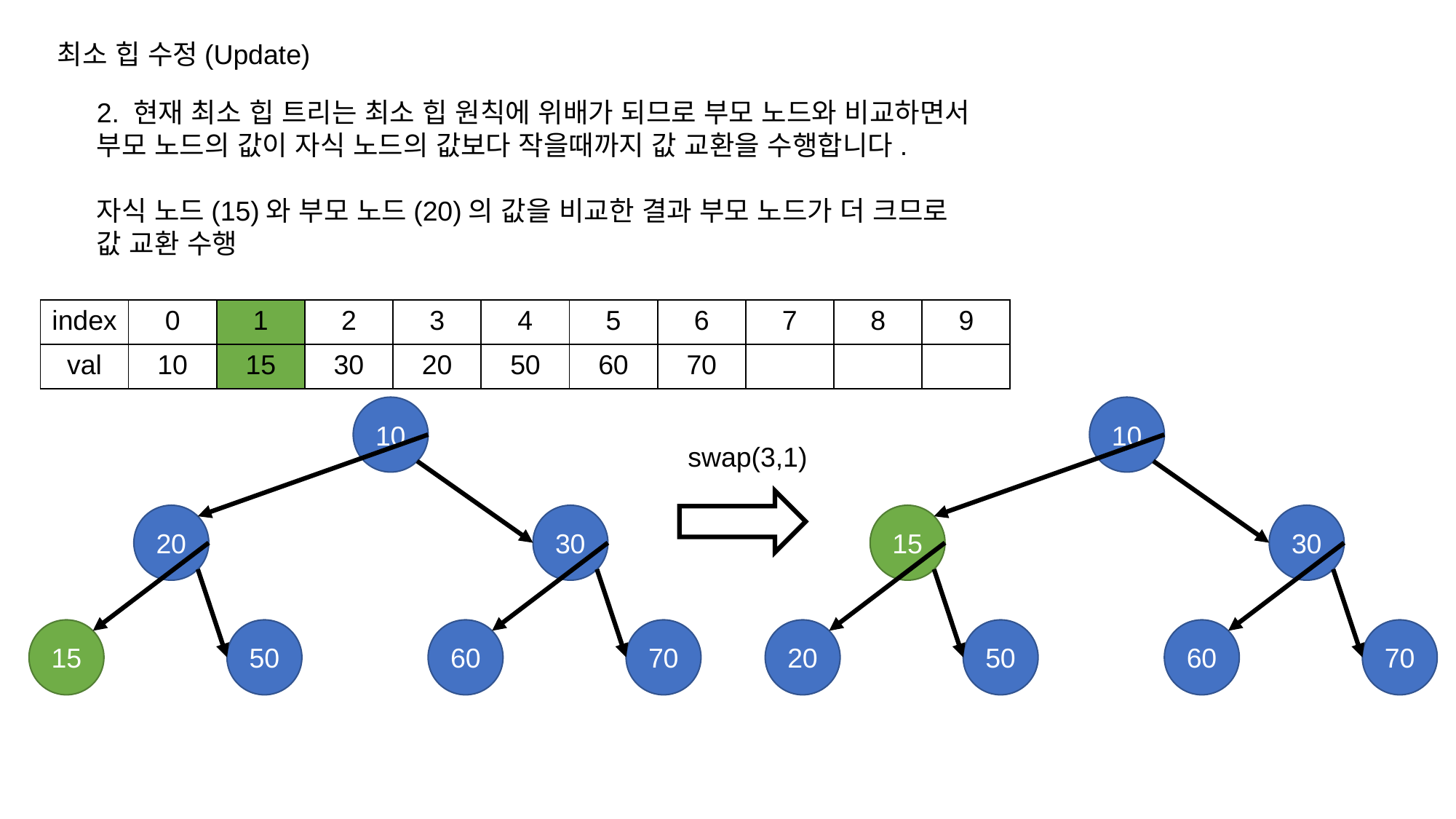

최소 힙 수정(Update)
2. 현재 최소 힙 트리는 최소 힙 원칙에 위배가 되므로 부모 노드와 비교하면서
부모 노드의 값이 자식 노드의 값보다 작을때까지 값 교환을 수행합니다.

자식 노드(15)와 부모 노드(20)의 값을 비교한 결과 부모 노드가 더 크므로
값 교환 수행
| index | 0 | 1 | 2 | 3 | 4 | 5 | 6 | 7 | 8 | 9 |
| --- | --- | --- | --- | --- | --- | --- | --- | --- | --- | --- |
| val | 10 | 15 | 30 | 20 | 50 | 60 | 70 |  |  |  |
10
10
swap(3,1)

20
30
15
30
15
50
60
70
20
50
60
70